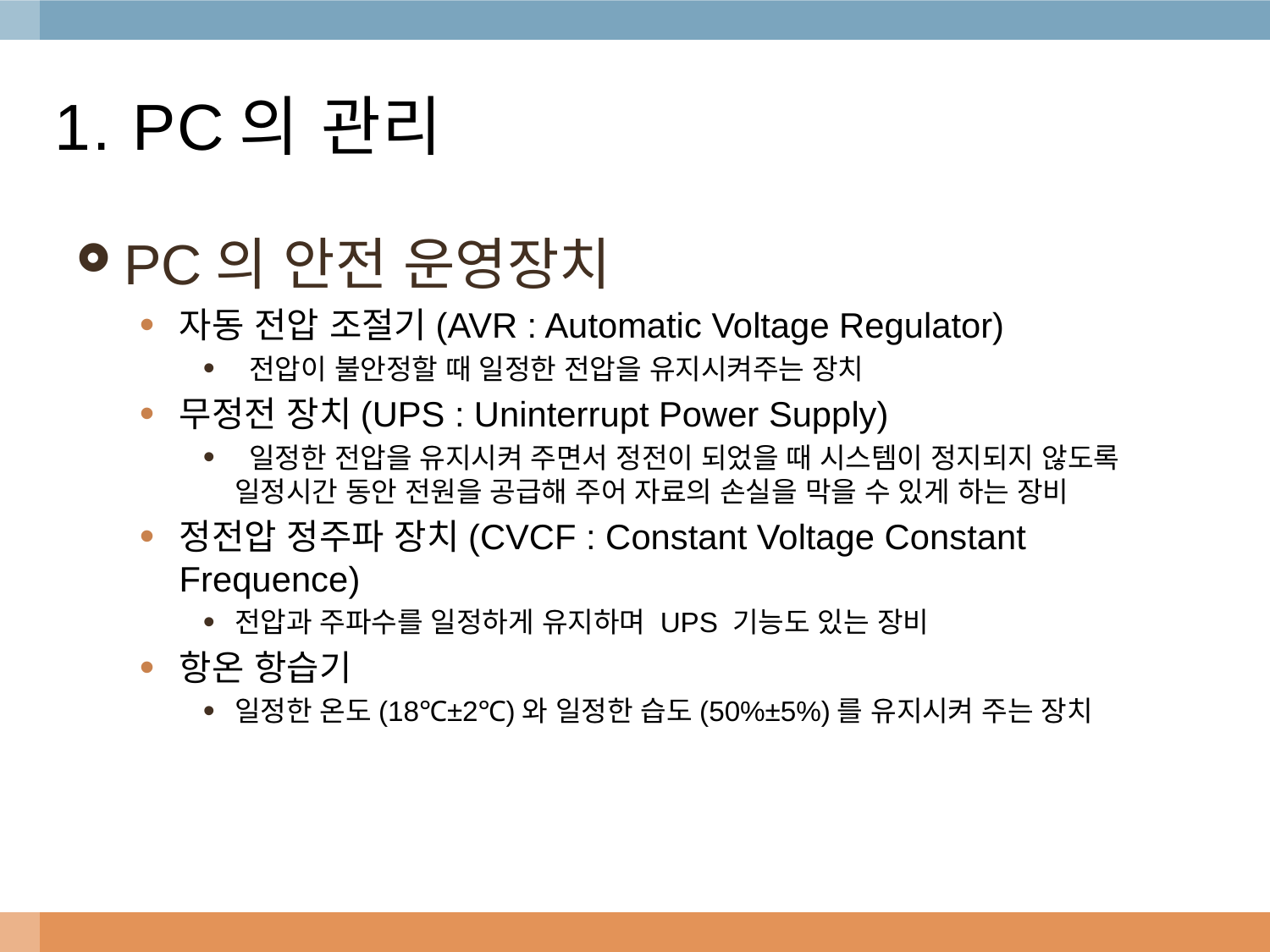

# 1. PC의 관리
PC의 안전 운영장치
자동 전압 조절기(AVR : Automatic Voltage Regulator)
 전압이 불안정할 때 일정한 전압을 유지시켜주는 장치
무정전 장치(UPS : Uninterrupt Power Supply)
 일정한 전압을 유지시켜 주면서 정전이 되었을 때 시스템이 정지되지 않도록 일정시간 동안 전원을 공급해 주어 자료의 손실을 막을 수 있게 하는 장비
정전압 정주파 장치(CVCF : Constant Voltage Constant Frequence)
전압과 주파수를 일정하게 유지하며 UPS 기능도 있는 장비
항온 항습기
일정한 온도(18℃±2℃)와 일정한 습도(50%±5%)를 유지시켜 주는 장치